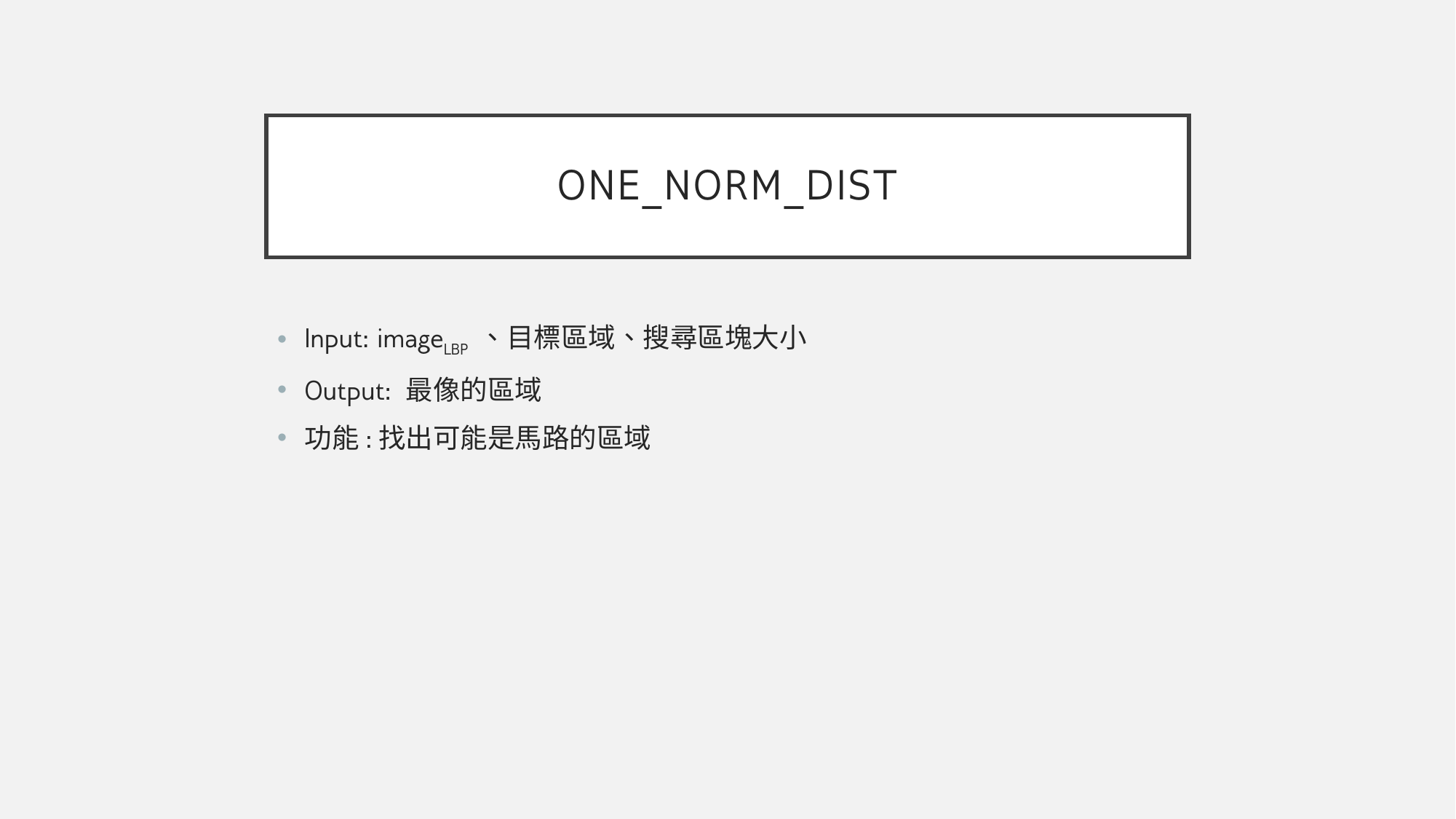

# One_norm_dist
Input: imageLBP 、目標區域、搜尋區塊大小
Output: 最像的區域
功能:找出可能是馬路的區域